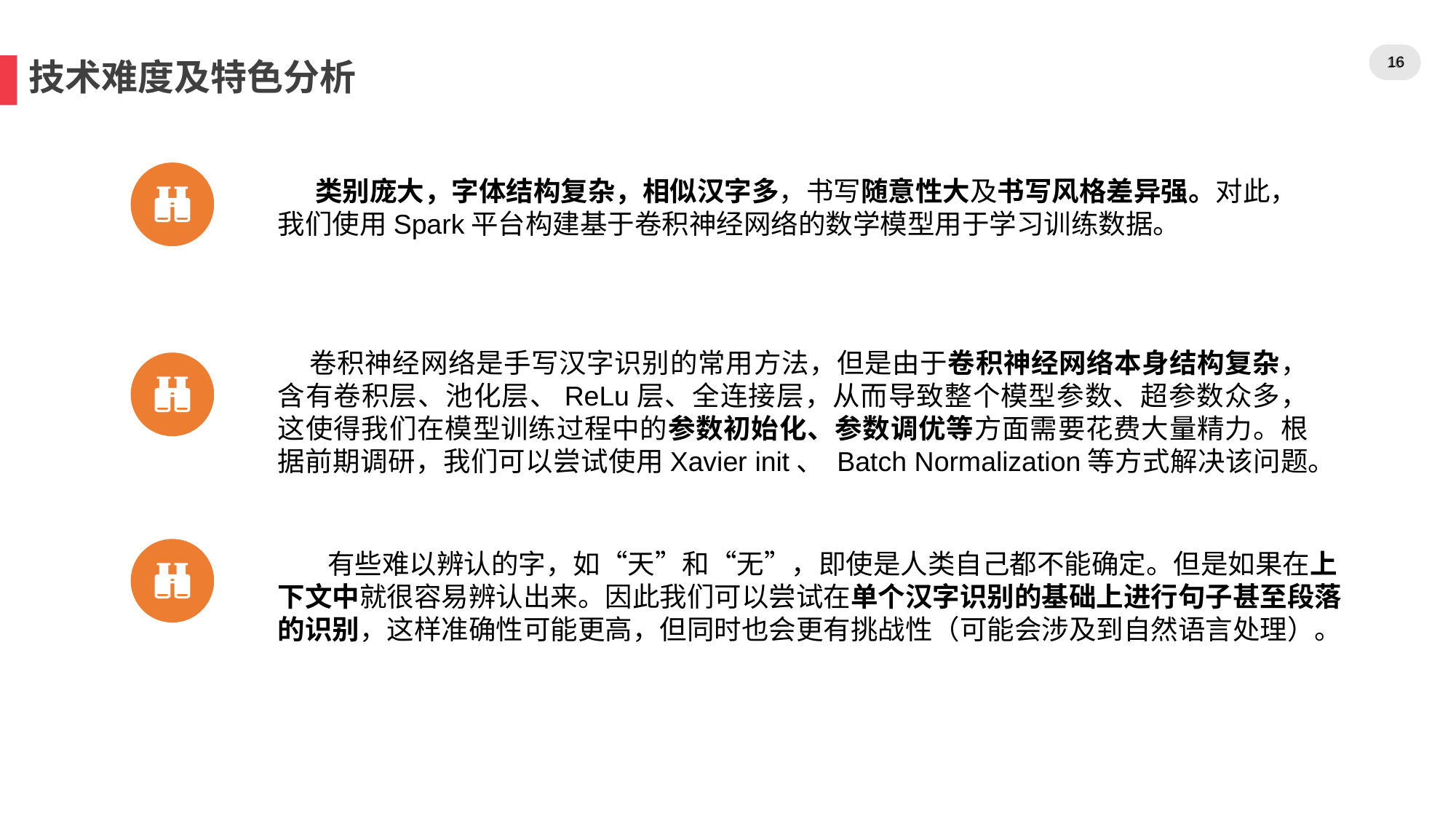

16
16
技术难度及特色分析

     类别庞大，字体结构复杂，相似汉字多，书写随意性大及书写风格差异强。对此，我们使用Spark平台构建基于卷积神经网络的数学模型用于学习训练数据。
卷积神经网络是手写汉字识别的常用方法，但是由于卷积神经网络本身结构复杂，含有卷积层、池化层、ReLu层、全连接层，从而导致整个模型参数、超参数众多，这使得我们在模型训练过程中的参数初始化、参数调优等方面需要花费大量精力。根据前期调研，我们可以尝试使用Xavier init、 Batch Normalization等方式解决该问题。

       有些难以辨认的字，如“天”和“无”，即使是人类自己都不能确定。但是如果在上下文中就很容易辨认出来。因此我们可以尝试在单个汉字识别的基础上进行句子甚至段落的识别，这样准确性可能更高，但同时也会更有挑战性（可能会涉及到自然语言处理）。